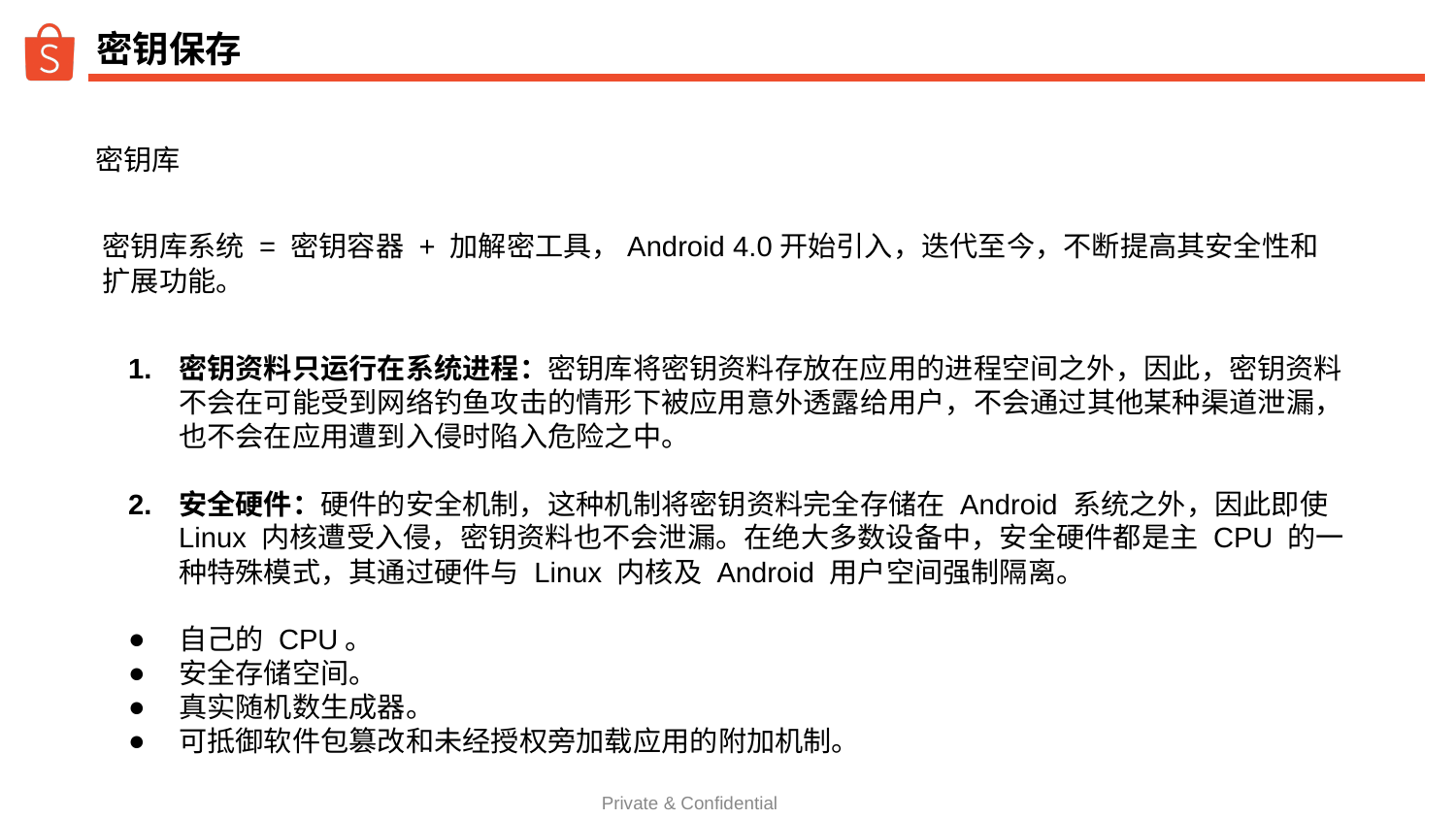

# 密钥保存
密钥库
密钥库系统 = 密钥容器 + 加解密工具，Android 4.0开始引入，迭代至今，不断提高其安全性和扩展功能。
密钥资料只运行在系统进程：密钥库将密钥资料存放在应用的进程空间之外，因此，密钥资料不会在可能受到网络钓鱼攻击的情形下被应用意外透露给用户，不会通过其他某种渠道泄漏，也不会在应用遭到入侵时陷入危险之中。

安全硬件：硬件的安全机制，这种机制将密钥资料完全存储在 Android 系统之外，因此即使 Linux 内核遭受入侵，密钥资料也不会泄漏。在绝大多数设备中，安全硬件都是主 CPU 的一种特殊模式，其通过硬件与 Linux 内核及 Android 用户空间强制隔离。

自己的 CPU。
安全存储空间。
真实随机数生成器。
可抵御软件包篡改和未经授权旁加载应用的附加机制。
Private & Confidential